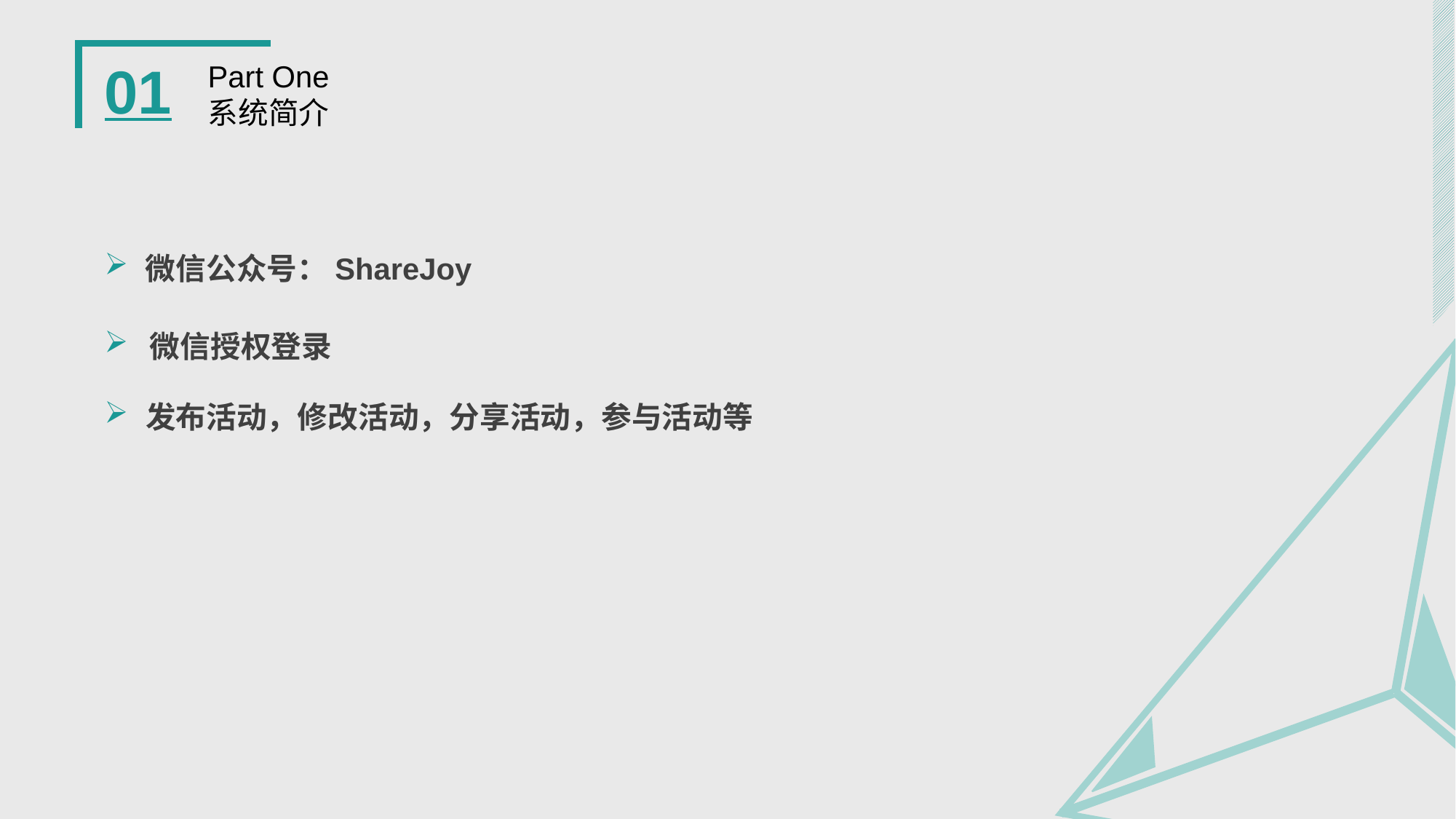

01
Part One
系统简介
微信公众号：ShareJoy

  微信授权登录
发布活动，修改活动，分享活动，参与活动等